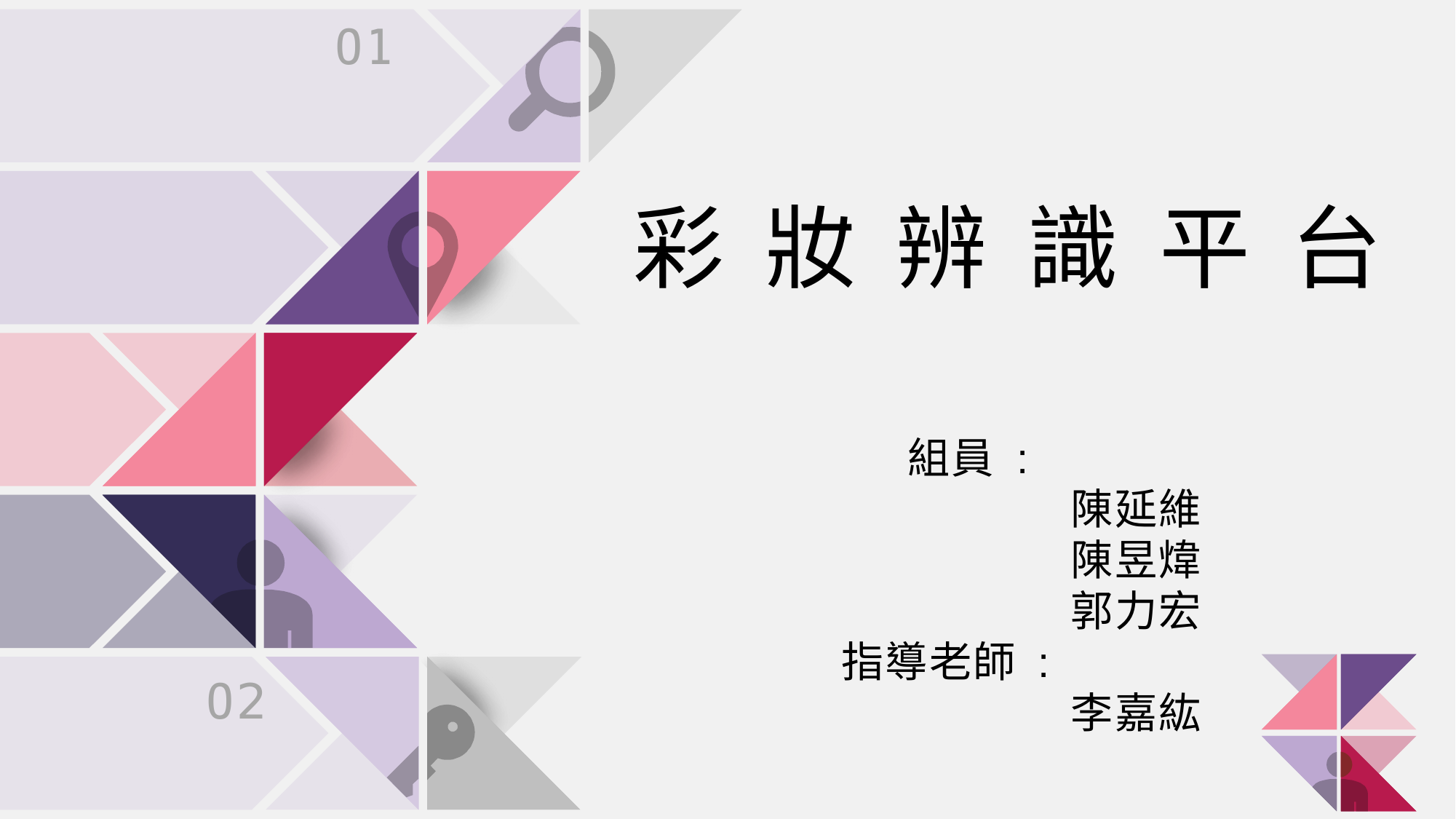

01
彩  妝  辨  識  平  台
       組員 :
                    陳延維
                    陳昱煒
                    郭力宏
指導老師 :
                    李嘉紘
02